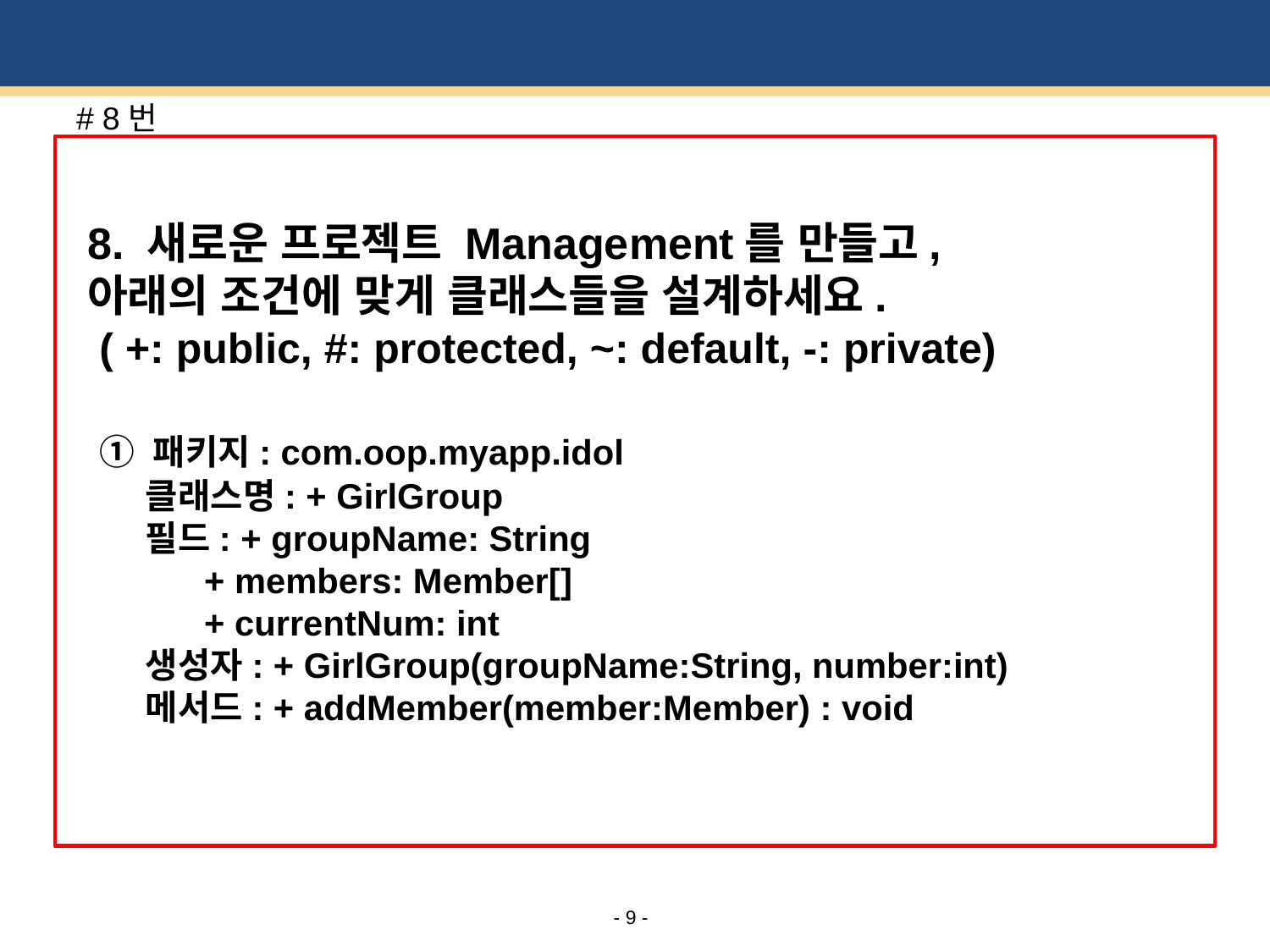

# # 8번

8. 새로운 프로젝트 Management를 만들고,
아래의 조건에 맞게 클래스들을 설계하세요.
 ( +: public, #: protected, ~: default, -: private)

 ① 패키지: com.oop.myapp.idol
     클래스명: + GirlGroup
     필드: + groupName: String
            + members: Member[]
            + currentNum: int
     생성자: + GirlGroup(groupName:String, number:int)
     메서드: + addMember(member:Member) : void